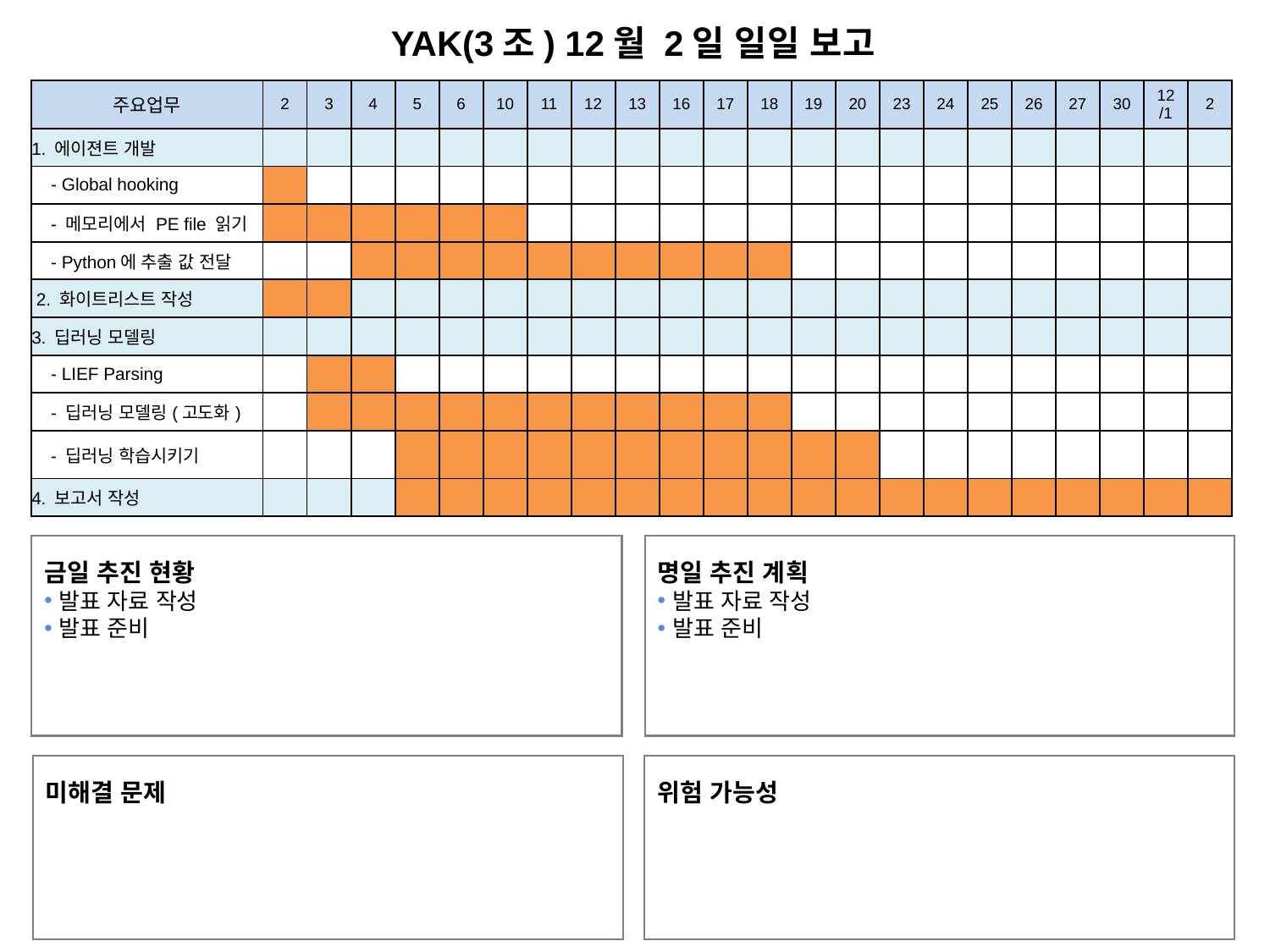

YAK(3조) 12월 2일 일일 보고
| 주요업무 | 2 | 3 | 4 | 5 | 6 | 10 | 11 | 12 | 13 | 16 | 17 | 18 | 19 | 20 | 23 | 24 | 25 | 26 | 27 | 30 | 12/1 | 2 |
| --- | --- | --- | --- | --- | --- | --- | --- | --- | --- | --- | --- | --- | --- | --- | --- | --- | --- | --- | --- | --- | --- | --- |
| 1. 에이젼트 개발 |  |  |  |  |  |  |  |  |  |  |  |  |  |  |  |  |  |  |  |  |  |  |
| - Global hooking |  |  |  |  |  |  |  |  |  |  |  |  |  |  |  |  |  |  |  |  |  |  |
| - 메모리에서 PE file 읽기 |  |  |  |  |  |  |  |  |  |  |  |  |  |  |  |  |  |  |  |  |  |  |
| - Python에 추출 값 전달 |  |  |  |  |  |  |  |  |  |  |  |  |  |  |  |  |  |  |  |  |  |  |
| 2. 화이트리스트 작성 |  |  |  |  |  |  |  |  |  |  |  |  |  |  |  |  |  |  |  |  |  |  |
| 3. 딥러닝 모델링 |  |  |  |  |  |  |  |  |  |  |  |  |  |  |  |  |  |  |  |  |  |  |
| - LIEF Parsing |  |  |  |  |  |  |  |  |  |  |  |  |  |  |  |  |  |  |  |  |  |  |
| - 딥러닝 모델링(고도화) |  |  |  |  |  |  |  |  |  |  |  |  |  |  |  |  |  |  |  |  |  |  |
| - 딥러닝 학습시키기 |  |  |  |  |  |  |  |  |  |  |  |  |  |  |  |  |  |  |  |  |  |  |
| 4. 보고서 작성 |  |  |  |  |  |  |  |  |  |  |  |  |  |  |  |  |  |  |  |  |  |  |
금일 추진 현황
발표 자료 작성
발표 준비

명일 추진 계획
발표 자료 작성
발표 준비

위험 가능성

미해결 문제